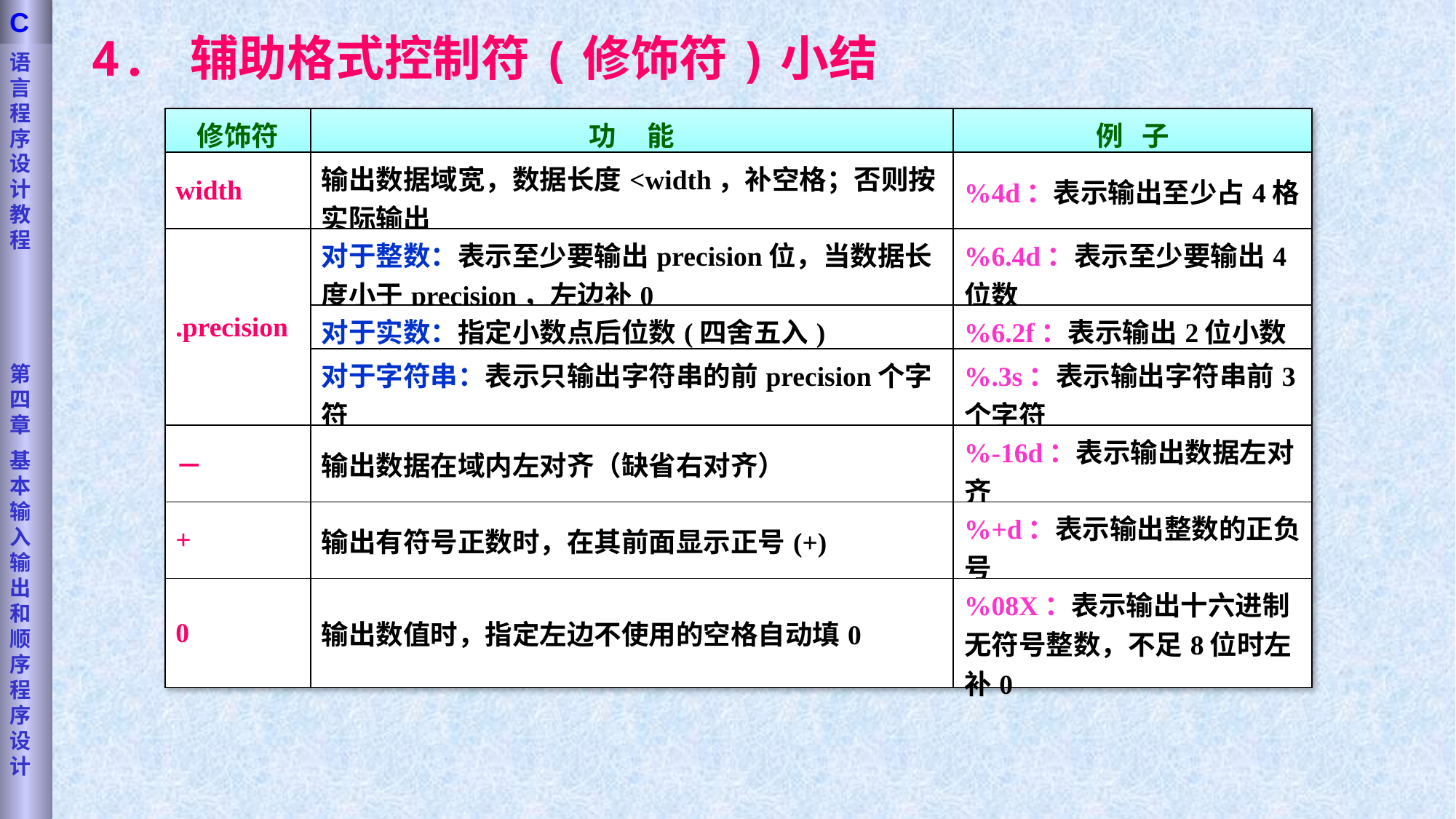

语言程序设计教程

第四章
基本输入输出和顺序程序设计
C
4. 辅助格式控制符(修饰符)小结
| 修饰符 | 功 能 | 例 子 |
| --- | --- | --- |
| width | 输出数据域宽，数据长度<width，补空格；否则按实际输出 | %4d：表示输出至少占4格 |
| .precision | 对于整数：表示至少要输出precision位，当数据长度小于precision，左边补0 | %6.4d：表示至少要输出4位数 |
|  | 对于实数：指定小数点后位数(四舍五入) | %6.2f：表示输出2位小数 |
|  | 对于字符串：表示只输出字符串的前precision个字符 | %.3s：表示输出字符串前3个字符 |
| － | 输出数据在域内左对齐（缺省右对齐） | %-16d：表示输出数据左对齐 |
| + | 输出有符号正数时，在其前面显示正号(+) | %+d：表示输出整数的正负号 |
| 0 | 输出数值时，指定左边不使用的空格自动填0 | %08X：表示输出十六进制无符号整数，不足8位时左补0 |